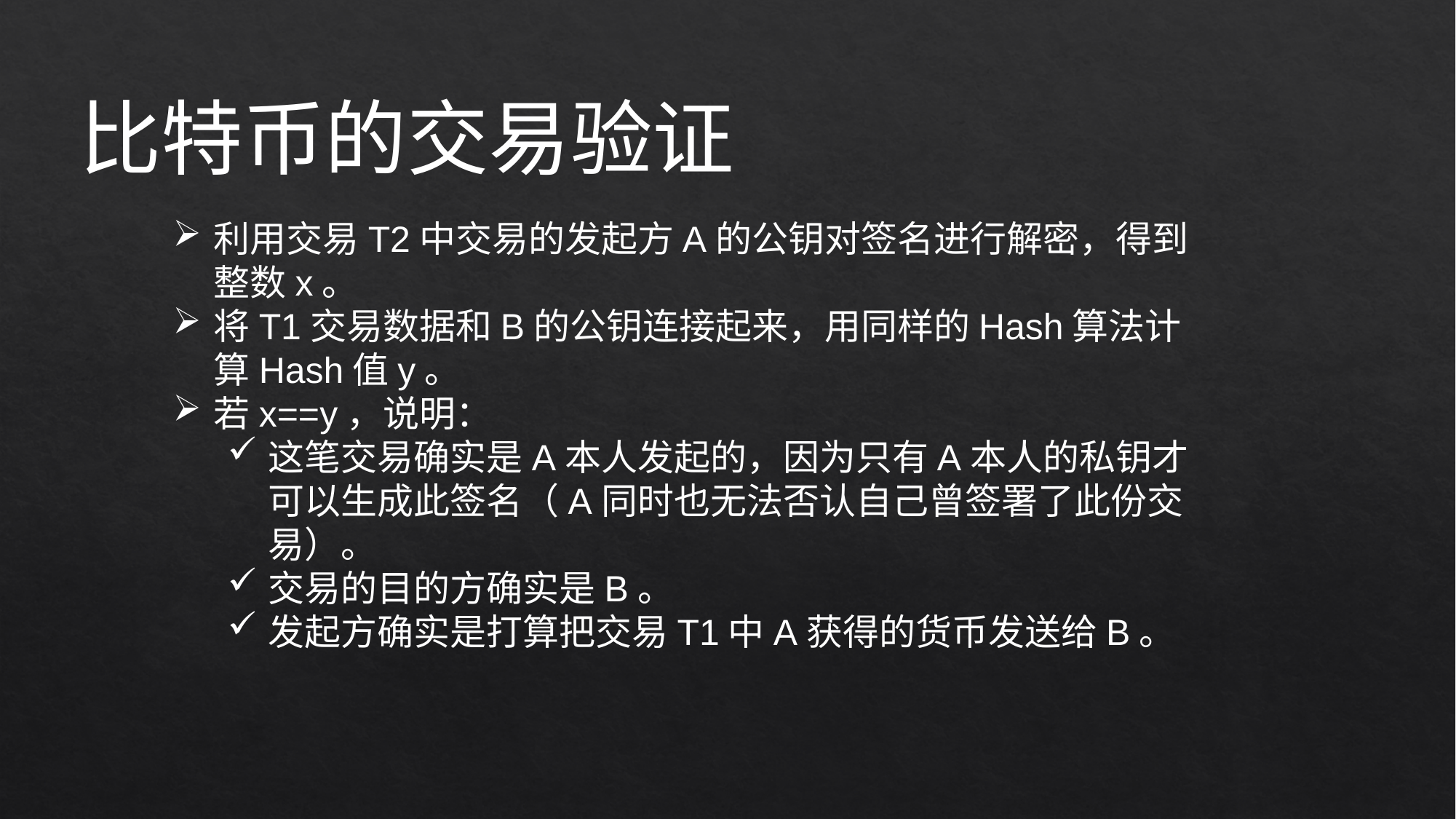

比特币的交易验证
利用交易T2中交易的发起方A的公钥对签名进行解密，得到整数x。
将T1交易数据和B的公钥连接起来，用同样的Hash算法计算Hash值y。
若x==y，说明：
这笔交易确实是A本人发起的，因为只有A本人的私钥才可以生成此签名（A同时也无法否认自己曾签署了此份交易）。
交易的目的方确实是B。
发起方确实是打算把交易T1中A获得的货币发送给B。